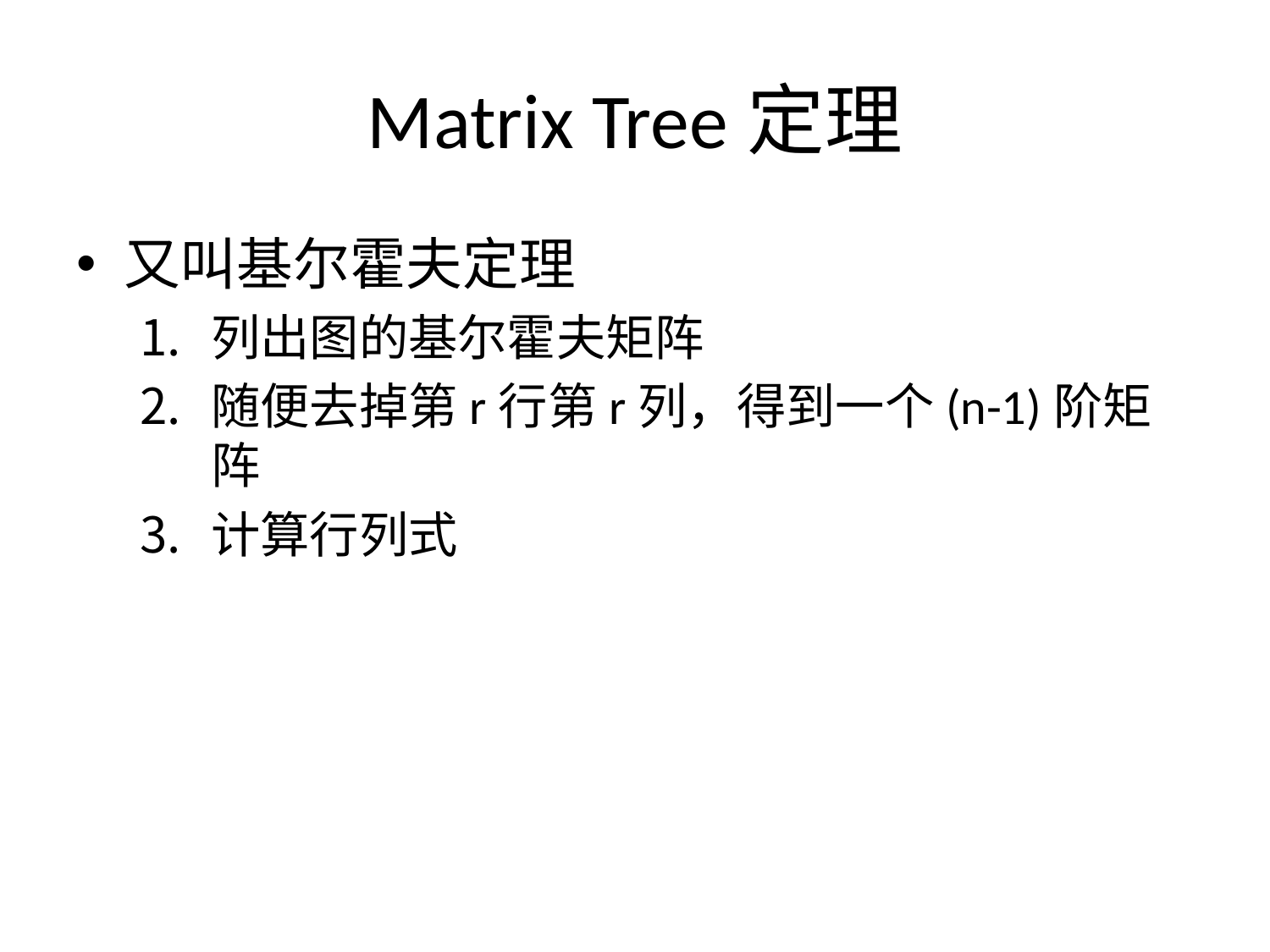

# Matrix Tree定理
又叫基尔霍夫定理
列出图的基尔霍夫矩阵
随便去掉第r行第r列，得到一个(n-1)阶矩阵
计算行列式